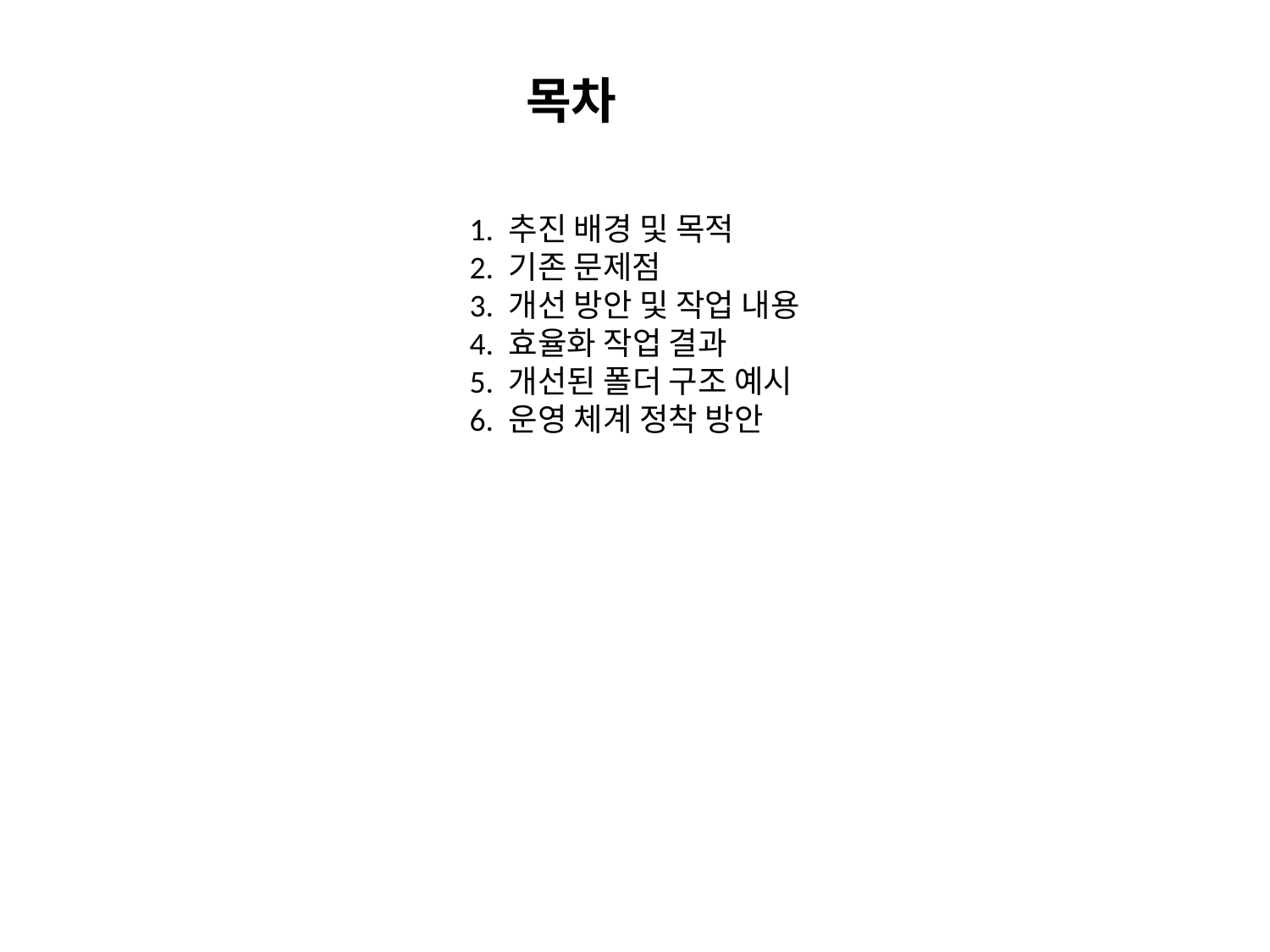

목차
1. 추진 배경 및 목적
2. 기존 문제점
3. 개선 방안 및 작업 내용
4. 효율화 작업 결과
5. 개선된 폴더 구조 예시
6. 운영 체계 정착 방안